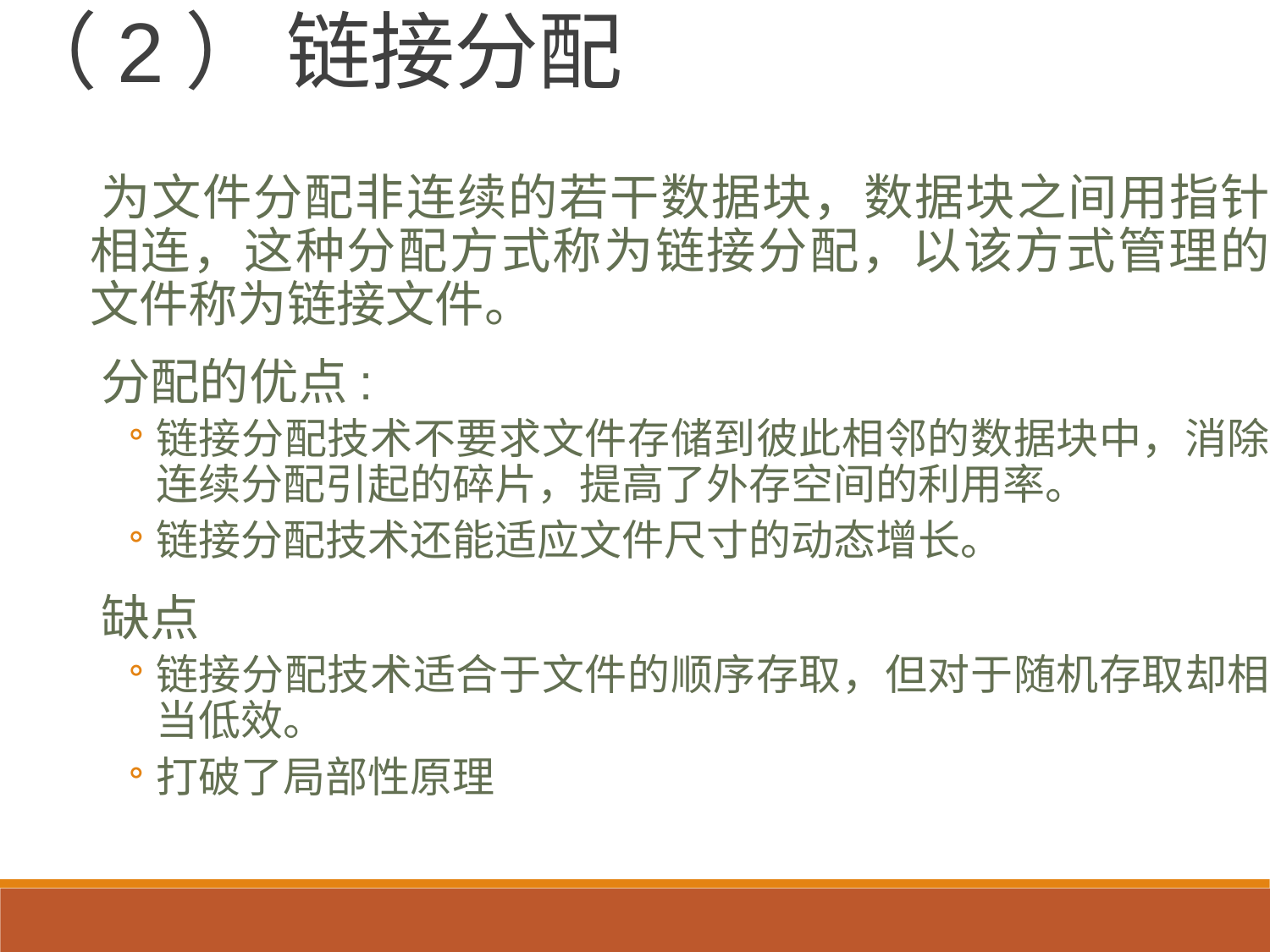

（2） 链接分配
为文件分配非连续的若干数据块，数据块之间用指针相连，这种分配方式称为链接分配，以该方式管理的文件称为链接文件。
分配的优点:
链接分配技术不要求文件存储到彼此相邻的数据块中，消除连续分配引起的碎片，提高了外存空间的利用率。
链接分配技术还能适应文件尺寸的动态增长。
缺点
链接分配技术适合于文件的顺序存取，但对于随机存取却相当低效。
打破了局部性原理